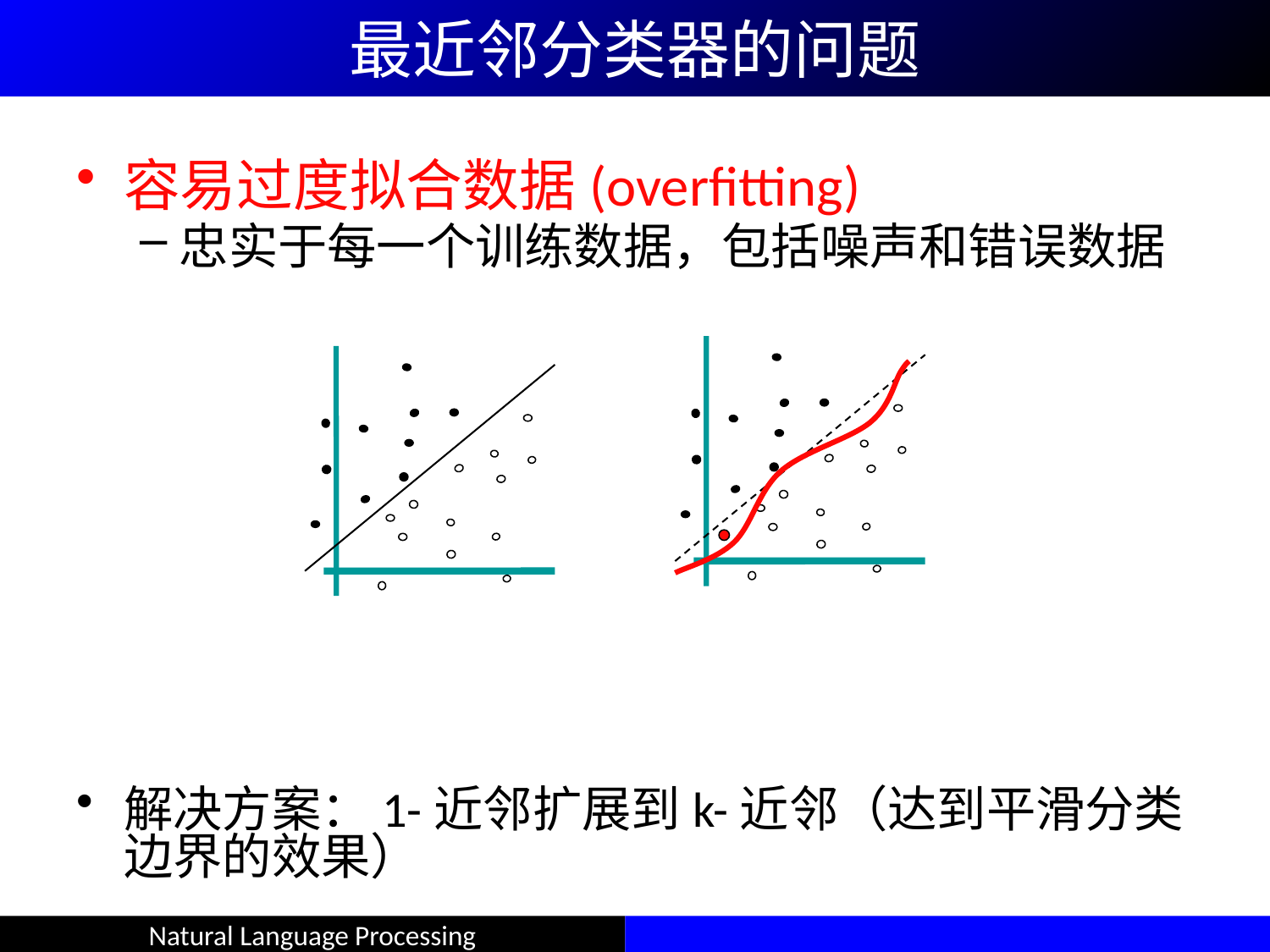

最近邻分类器的问题
容易过度拟合数据(overfitting)
忠实于每一个训练数据，包括噪声和错误数据

解决方案：1-近邻扩展到k-近邻（达到平滑分类边界的效果）